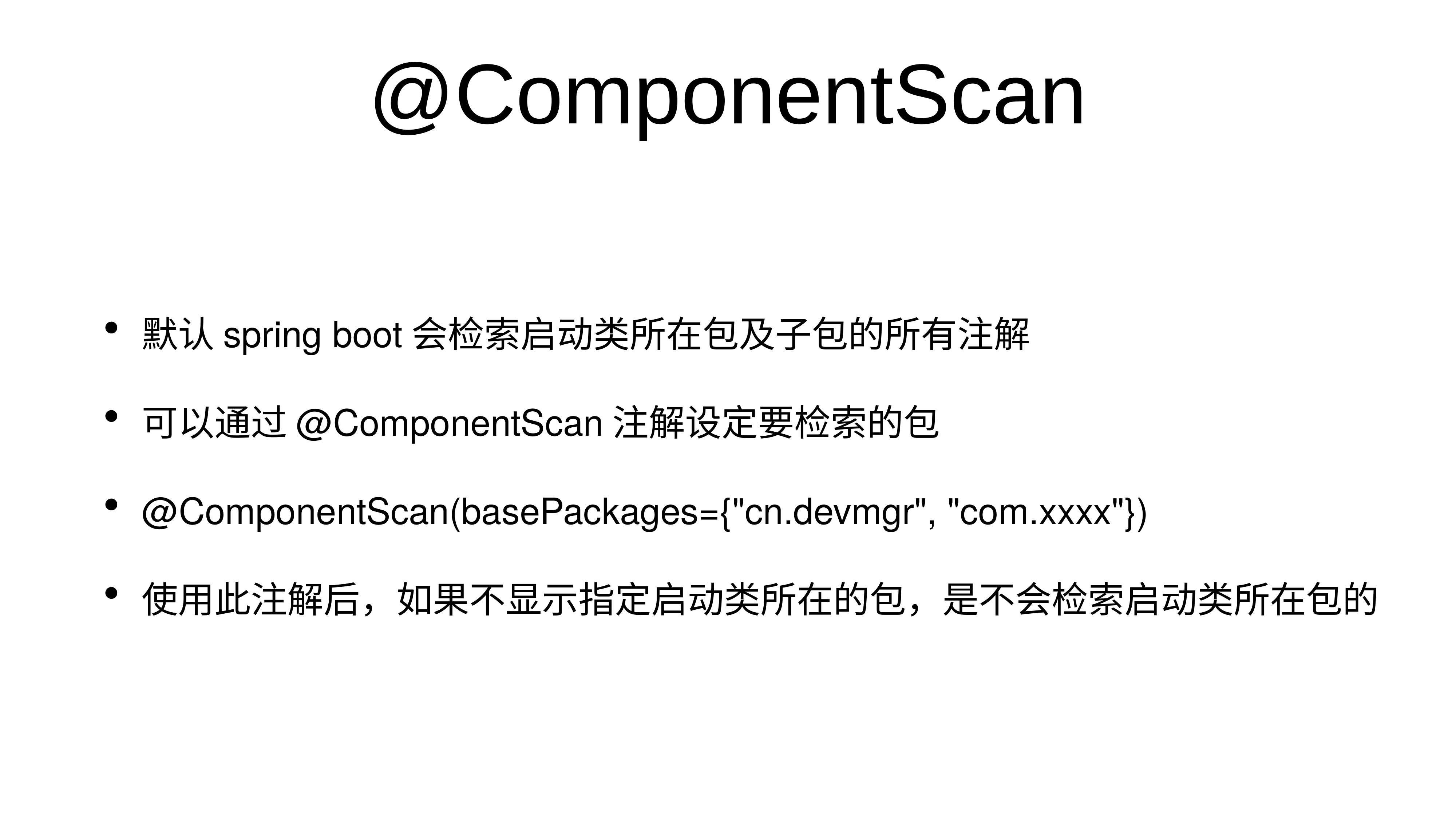

# @ComponentScan
默认spring boot会检索启动类所在包及子包的所有注解
可以通过@ComponentScan注解设定要检索的包
@ComponentScan(basePackages={"cn.devmgr", "com.xxxx"})
使用此注解后，如果不显示指定启动类所在的包，是不会检索启动类所在包的